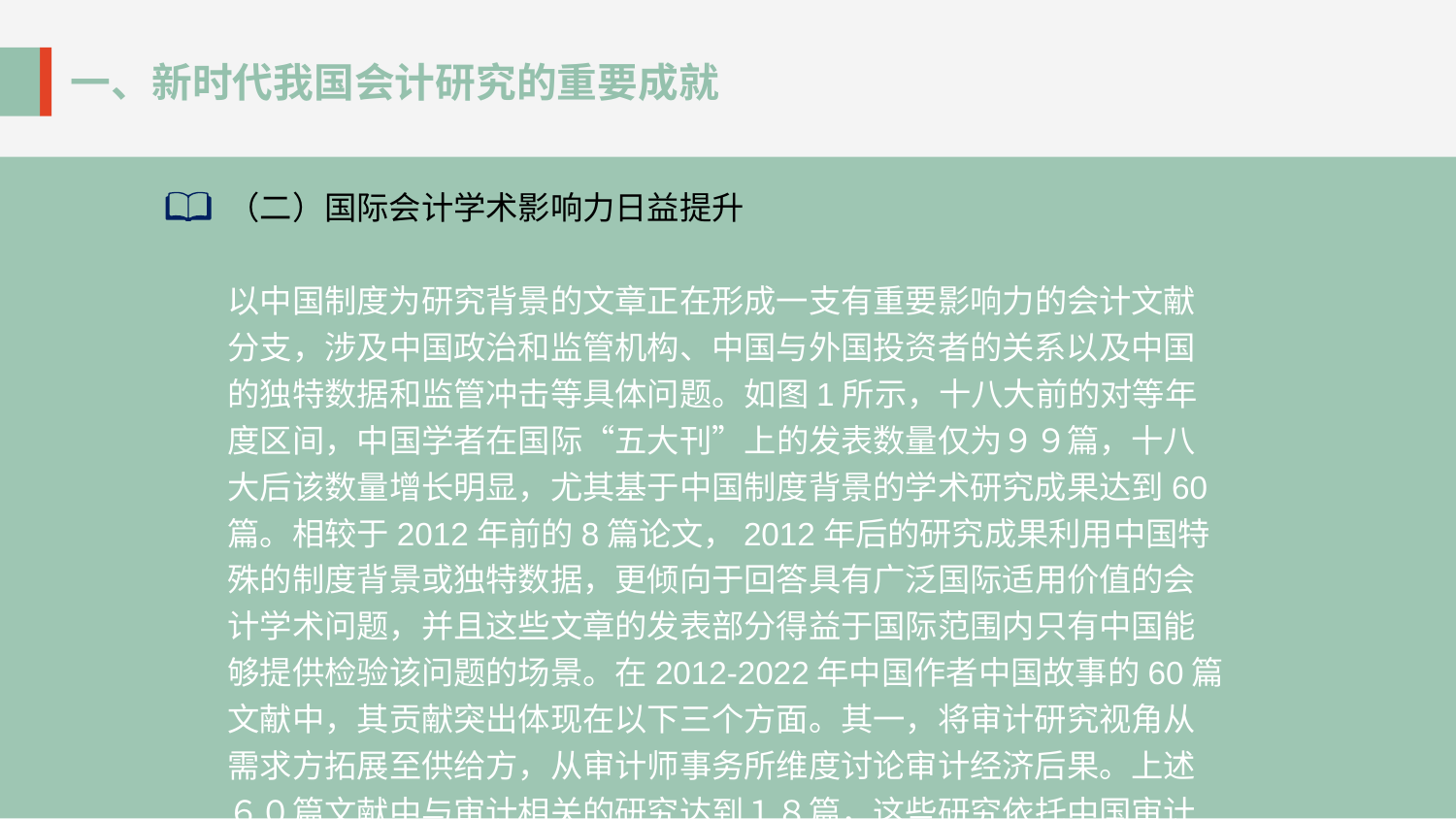

一、新时代我国会计研究的重要成就

（二）国际会计学术影响力日益提升

以中国制度为研究背景的文章正在形成一支有重要影响力的会计文献分支，涉及中国政治和监管机构、中国与外国投资者的关系以及中国的独特数据和监管冲击等具体问题。如图1所示，十八大前的对等年度区间，中国学者在国际“五大刊”上的发表数量仅为９９篇，十八大后该数量增长明显，尤其基于中国制度背景的学术研究成果达到60篇。相较于2012年前的8篇论文，2012年后的研究成果利用中国特殊的制度背景或独特数据，更倾向于回答具有广泛国际适用价值的会计学术问题，并且这些文章的发表部分得益于国际范围内只有中国能够提供检验该问题的场景。在2012-2022年中国作者中国故事的60篇文献中，其贡献突出体现在以下三个方面。其一，将审计研究视角从需求方拓展至供给方，从审计师事务所维度讨论审计经济后果。上述６０篇文献中与审计相关的研究达到１８篇，这些研究依托中国审计市场活动以及数据的丰富性，使得审计研究不再局限于被审计单位，开始回答审计机构自身的所有权、并购活动（Ｇｏｎｇ等，２０１６；Ｈｅ等，２０２２）、审计师自身特征（Ｃｈｕｒｃｈ等，２０２０）等导致的经济后果。其二，不同于西方国家经济体制，国有企业在我国经济发展中具有重要地位，这使得利用我国政府主导的改革冲击，能够从会计视角很好的回答处理政府与市场关系的重要问题。这些研究涉及政府作为企业所有者时的考核机制设计、政治关联与税收（Ｌｉｎ等，２０１８）、反腐败等话题。其三，我国作为全球最大的发展中国家，拥有最具改革活力与上升潜力的新兴资本市场，上述研究有助于明确促进新兴资本市场发展的机制路径。如资本市场并购效率问题（Ｃｈｅｎ等，２０１６）、中小股东保护改革、互动式或实地调研等新型信息获取路径（Ｌｅｅ等，２０２２）的经济后果等。上述研究为向国际传递中国声音和提供中国经济发展经验贡献了力量。